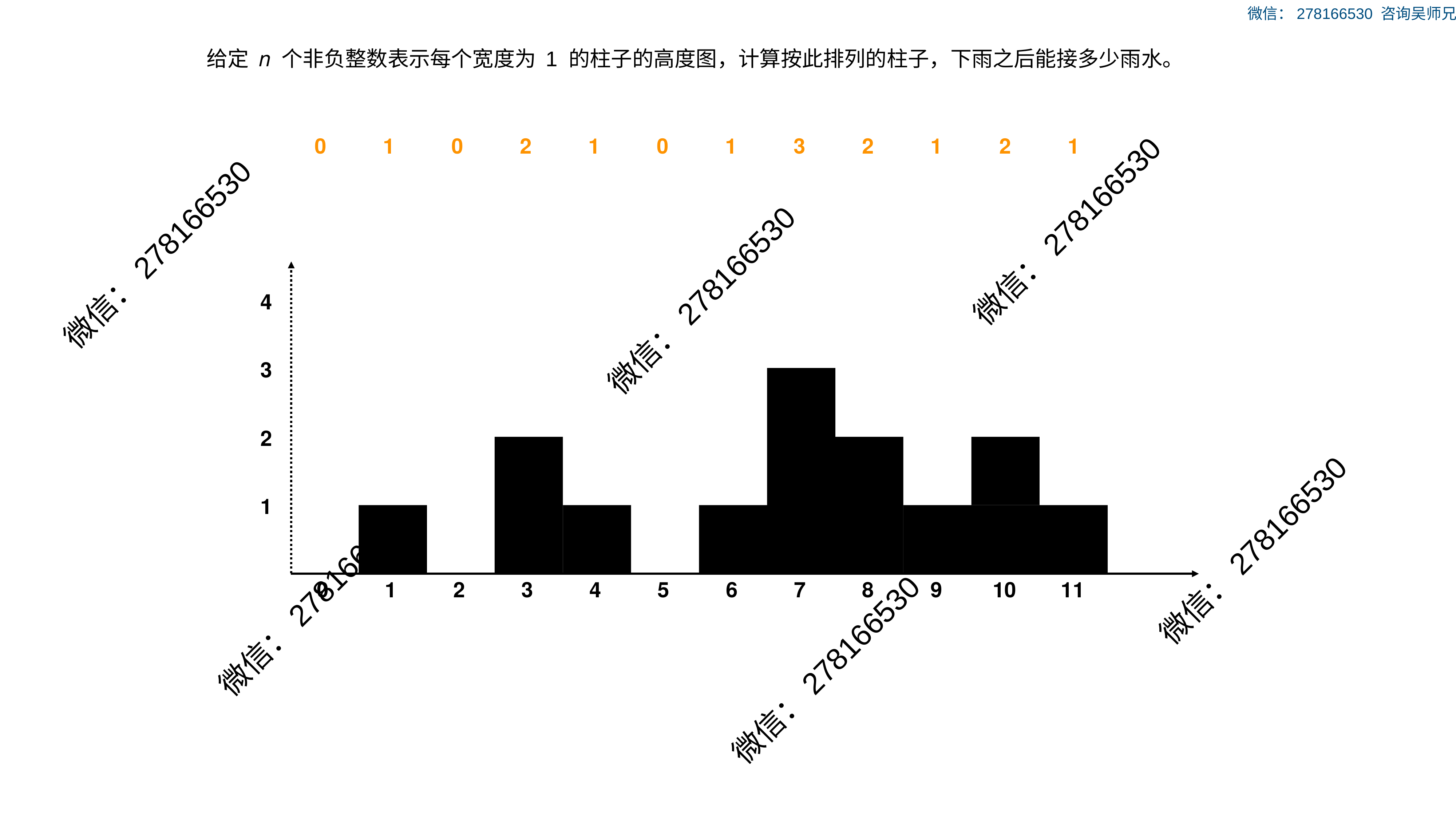

给定 n 个非负整数表示每个宽度为 1 的柱子的高度图，计算按此排列的柱子，下雨之后能接多少雨水。
0
1
0
2
1
0
1
3
2
1
2
1

4
3

2

1

0
1
2
3
4
5
6
7
8
9
10
11